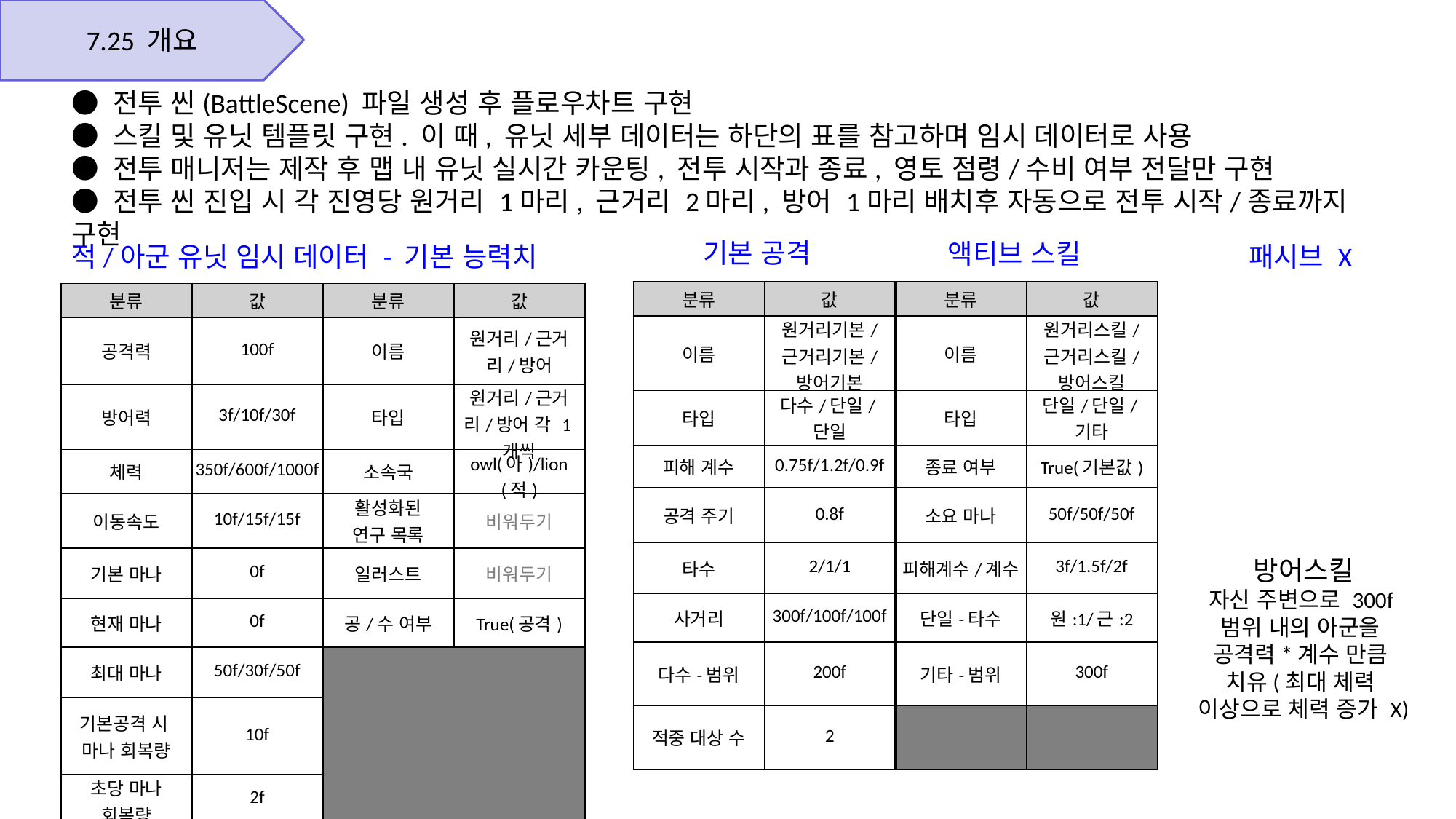

7.25 개요
● 전투 씬(BattleScene) 파일 생성 후 플로우차트 구현
● 스킬 및 유닛 템플릿 구현. 이 때, 유닛 세부 데이터는 하단의 표를 참고하며 임시 데이터로 사용
● 전투 매니저는 제작 후 맵 내 유닛 실시간 카운팅, 전투 시작과 종료, 영토 점령/수비 여부 전달만 구현
● 전투 씬 진입 시 각 진영당 원거리 1마리, 근거리 2마리, 방어 1마리 배치후 자동으로 전투 시작/종료까지 구현
기본 공격
액티브 스킬
적/아군 유닛 임시 데이터 - 기본 능력치
패시브 X
| 분류 | 값 | 분류 | 값 |
| --- | --- | --- | --- |
| 이름 | 원거리기본/ 근거리기본/ 방어기본 | 이름 | 원거리스킬/ 근거리스킬/ 방어스킬 |
| 타입 | 다수/단일/단일 | 타입 | 단일/단일/기타 |
| 피해 계수 | 0.75f/1.2f/0.9f | 종료 여부 | True(기본값) |
| 공격 주기 | 0.8f | 소요 마나 | 50f/50f/50f |
| 타수 | 2/1/1 | 피해계수/계수 | 3f/1.5f/2f |
| 사거리 | 300f/100f/100f | 단일-타수 | 원:1/근:2 |
| 다수-범위 | 200f | 기타-범위 | 300f |
| 적중 대상 수 | 2 |  |  |
| 분류 | 값 | 분류 | 값 |
| --- | --- | --- | --- |
| 공격력 | 100f | 이름 | 원거리/근거리/방어 |
| 방어력 | 3f/10f/30f | 타입 | 원거리/근거리/방어 각 1개씩 |
| 체력 | 350f/600f/1000f | 소속국 | owl(아)/lion(적) |
| 이동속도 | 10f/15f/15f | 활성화된 연구 목록 | 비워두기 |
| 기본 마나 | 0f | 일러스트 | 비워두기 |
| 현재 마나 | 0f | 공/수 여부 | True(공격) |
| 최대 마나 | 50f/30f/50f |  |  |
| 기본공격 시 마나 회복량 | 10f |  |  |
| 초당 마나 회복량 | 2f |  |  |
방어스킬
자신 주변으로 300f
범위 내의 아군을
공격력*계수 만큼
치유(최대 체력
이상으로 체력 증가 X)